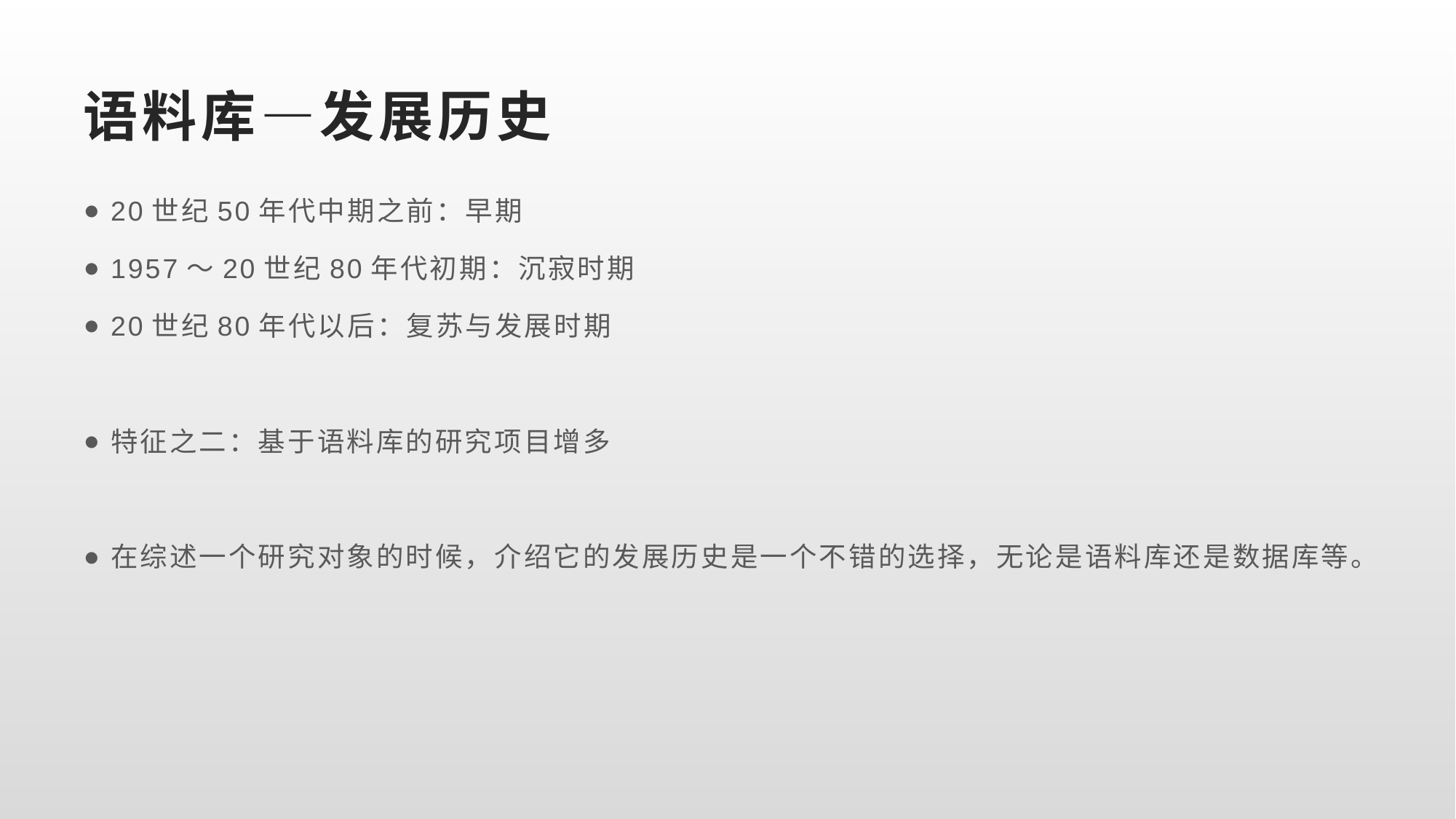

# 语料库—发展历史
20世纪50年代中期之前：早期
1957～20世纪80年代初期：沉寂时期
20世纪80年代以后：复苏与发展时期

特征之二：基于语料库的研究项目增多

在综述一个研究对象的时候，介绍它的发展历史是一个不错的选择，无论是语料库还是数据库等。